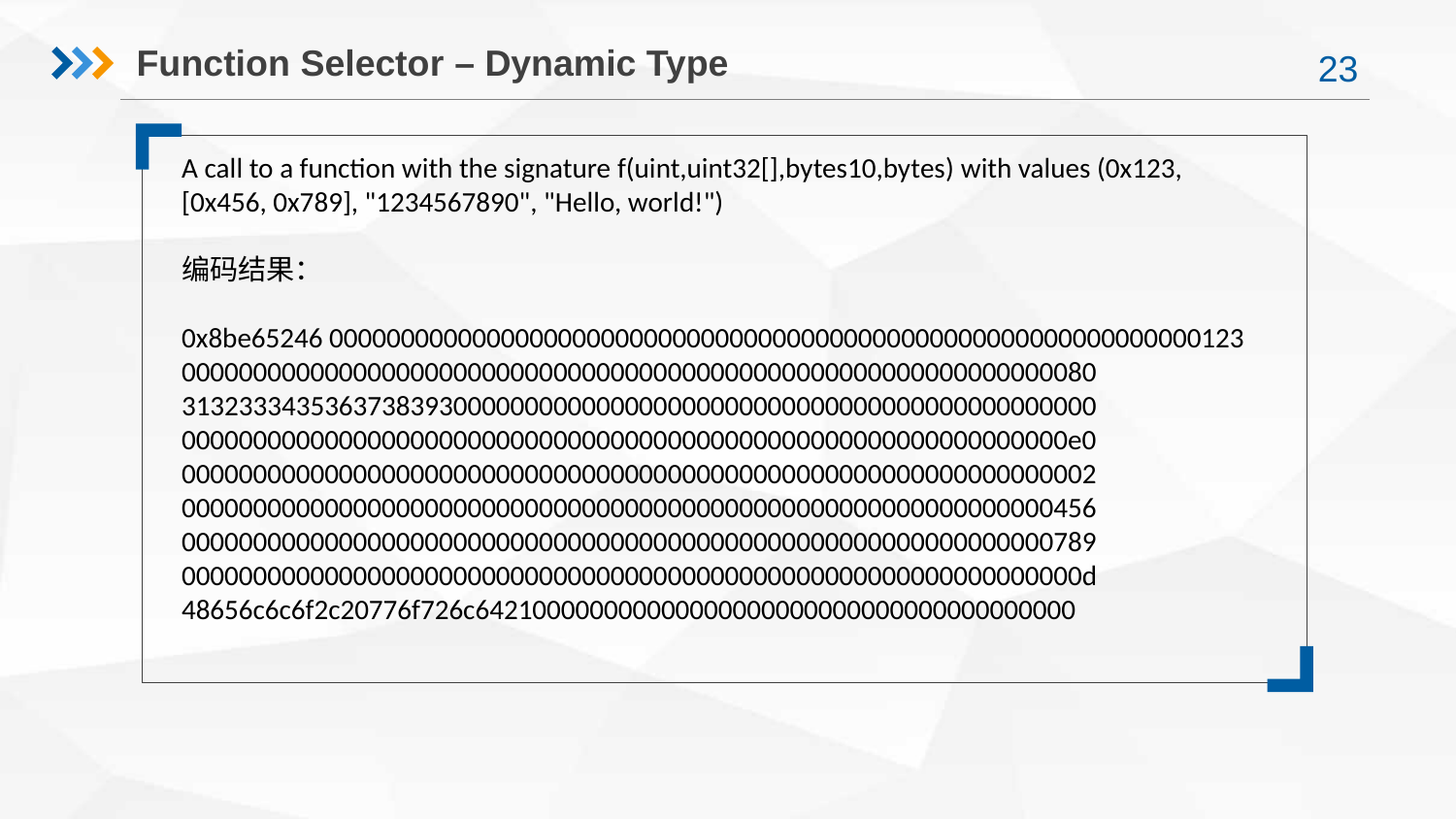

Function Selector – Dynamic Type

A call to a function with the signature f(uint,uint32[],bytes10,bytes) with values (0x123, [0x456, 0x789], "1234567890", "Hello, world!")

编码结果：

0x8be65246 0000000000000000000000000000000000000000000000000000000000000123 0000000000000000000000000000000000000000000000000000000000000080 3132333435363738393000000000000000000000000000000000000000000000 00000000000000000000000000000000000000000000000000000000000000e0 0000000000000000000000000000000000000000000000000000000000000002 0000000000000000000000000000000000000000000000000000000000000456 0000000000000000000000000000000000000000000000000000000000000789 000000000000000000000000000000000000000000000000000000000000000d 48656c6c6f2c20776f726c642100000000000000000000000000000000000000